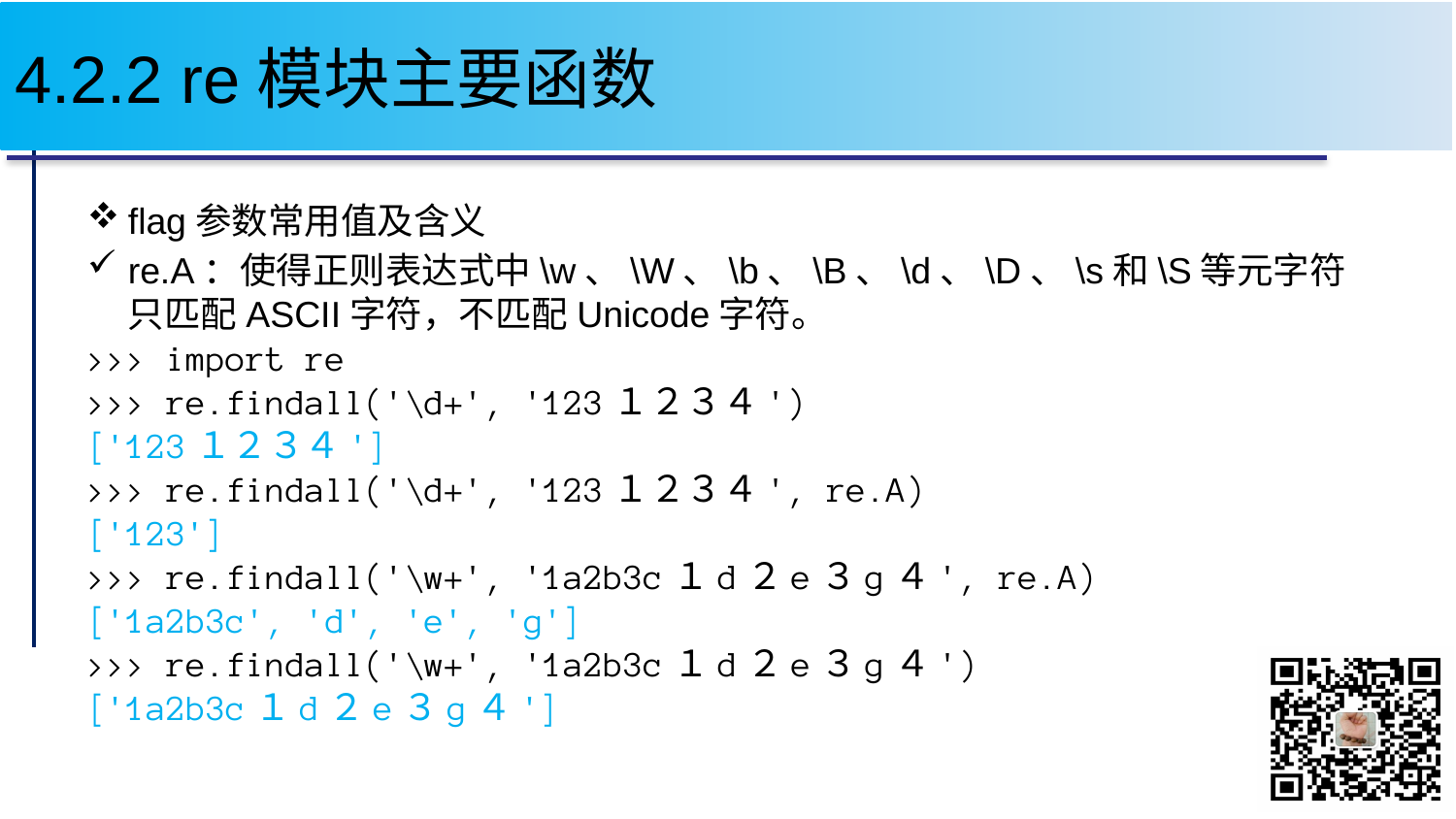

103
# 4.2.2 re模块主要函数
flag参数常用值及含义
re.A：使得正则表达式中\w、\W、\b、\B、\d、\D、\s和\S等元字符只匹配ASCII字符，不匹配Unicode字符。
>>> import re
>>> re.findall('\d+', '123１２３４')
['123１２３４']
>>> re.findall('\d+', '123１２３４', re.A)
['123']
>>> re.findall('\w+', '1a2b3c１d２e３g４', re.A)
['1a2b3c', 'd', 'e', 'g']
>>> re.findall('\w+', '1a2b3c１d２e３g４')
['1a2b3c１d２e３g４']